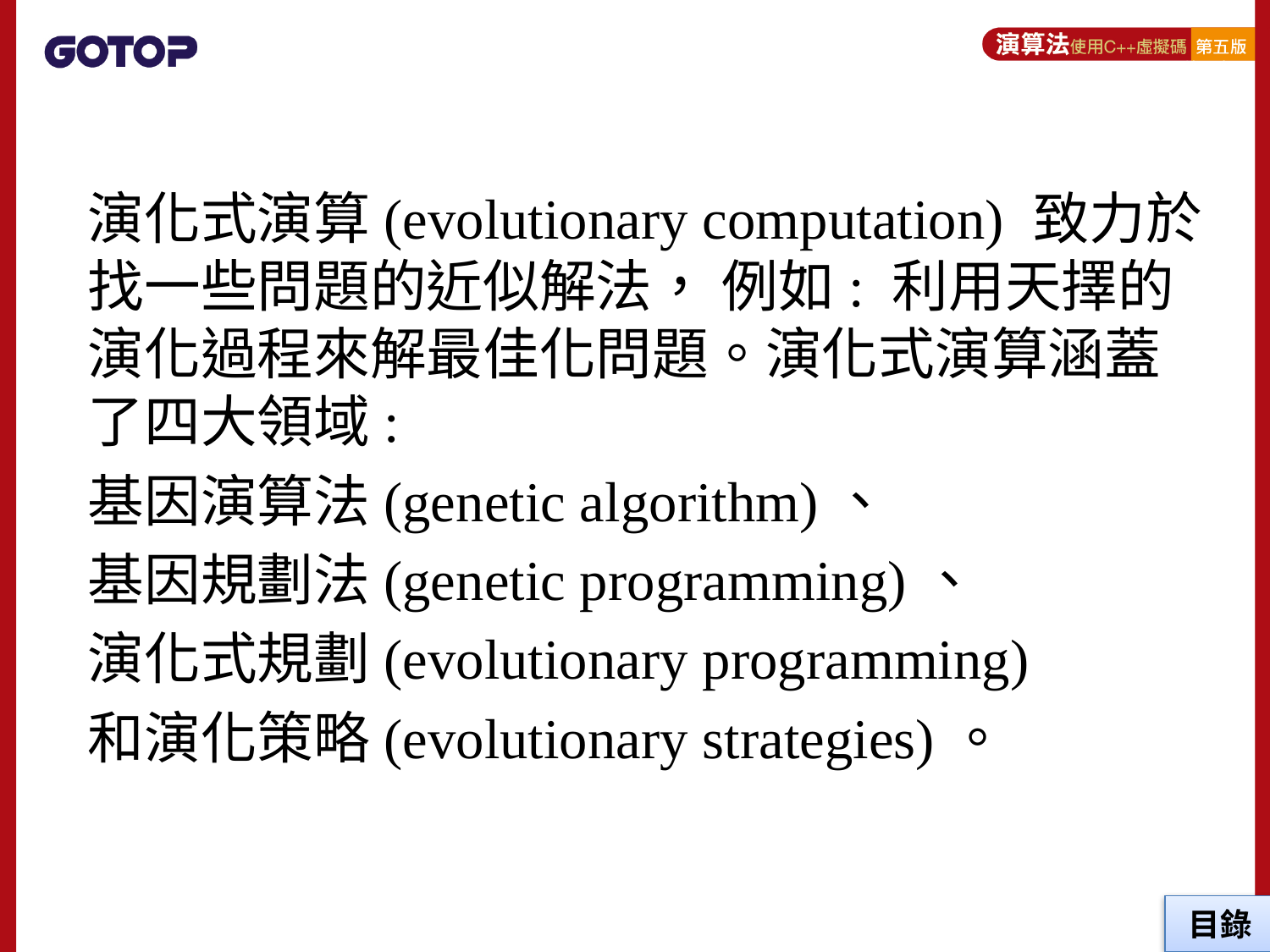

演化式演算(evolutionary computation) 致力於找一些問題的近似解法， 例如: 利用天擇的演化過程來解最佳化問題。演化式演算涵蓋了四大領域:
基因演算法(genetic algorithm)、
基因規劃法(genetic programming)、
演化式規劃(evolutionary programming)
和演化策略(evolutionary strategies)。